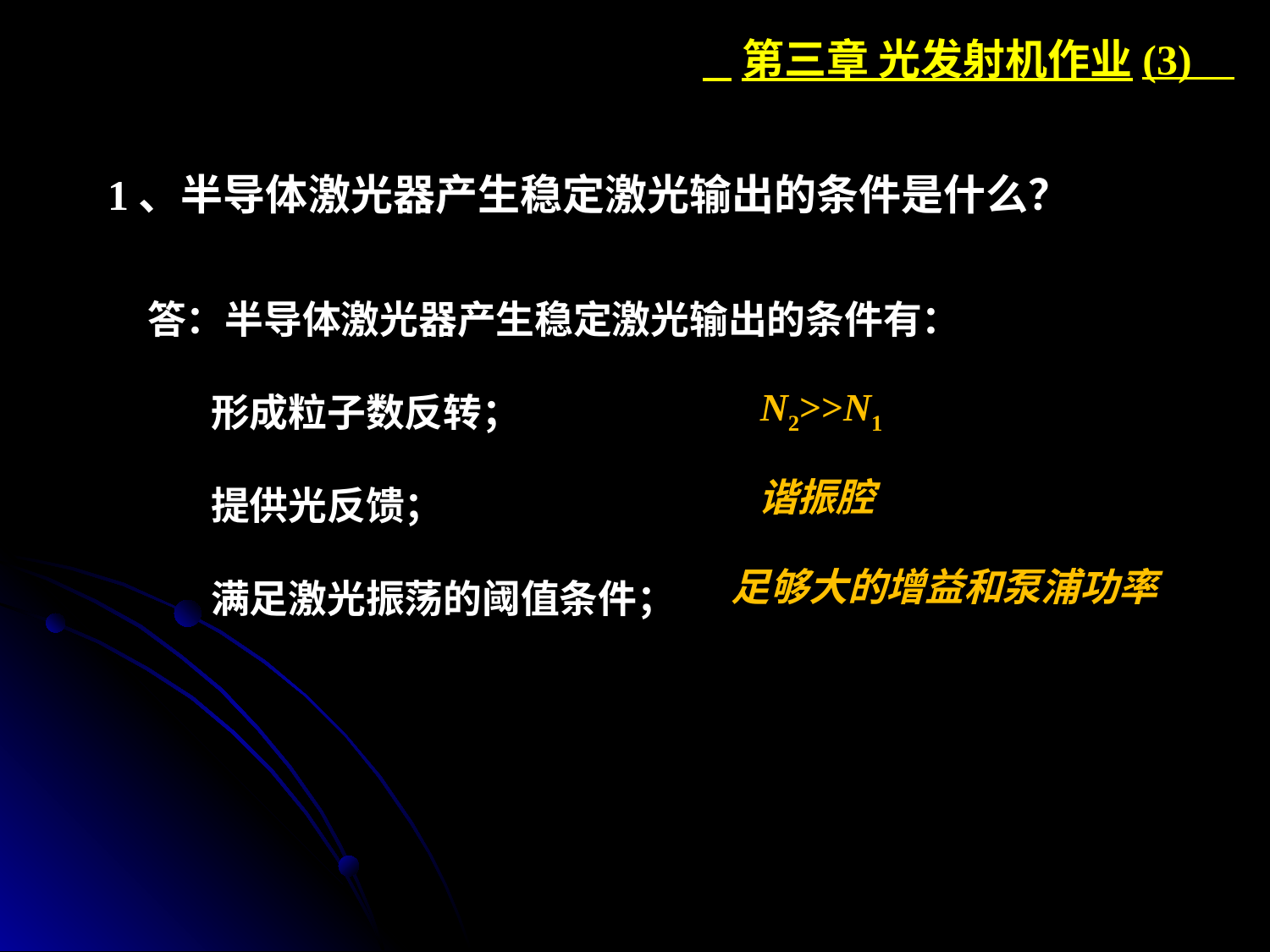

第三章 光发射机作业(3)
1、半导体激光器产生稳定激光输出的条件是什么？
答：半导体激光器产生稳定激光输出的条件有：
形成粒子数反转；
提供光反馈；
满足激光振荡的阈值条件；
N2>>N1
谐振腔
足够大的增益和泵浦功率
10